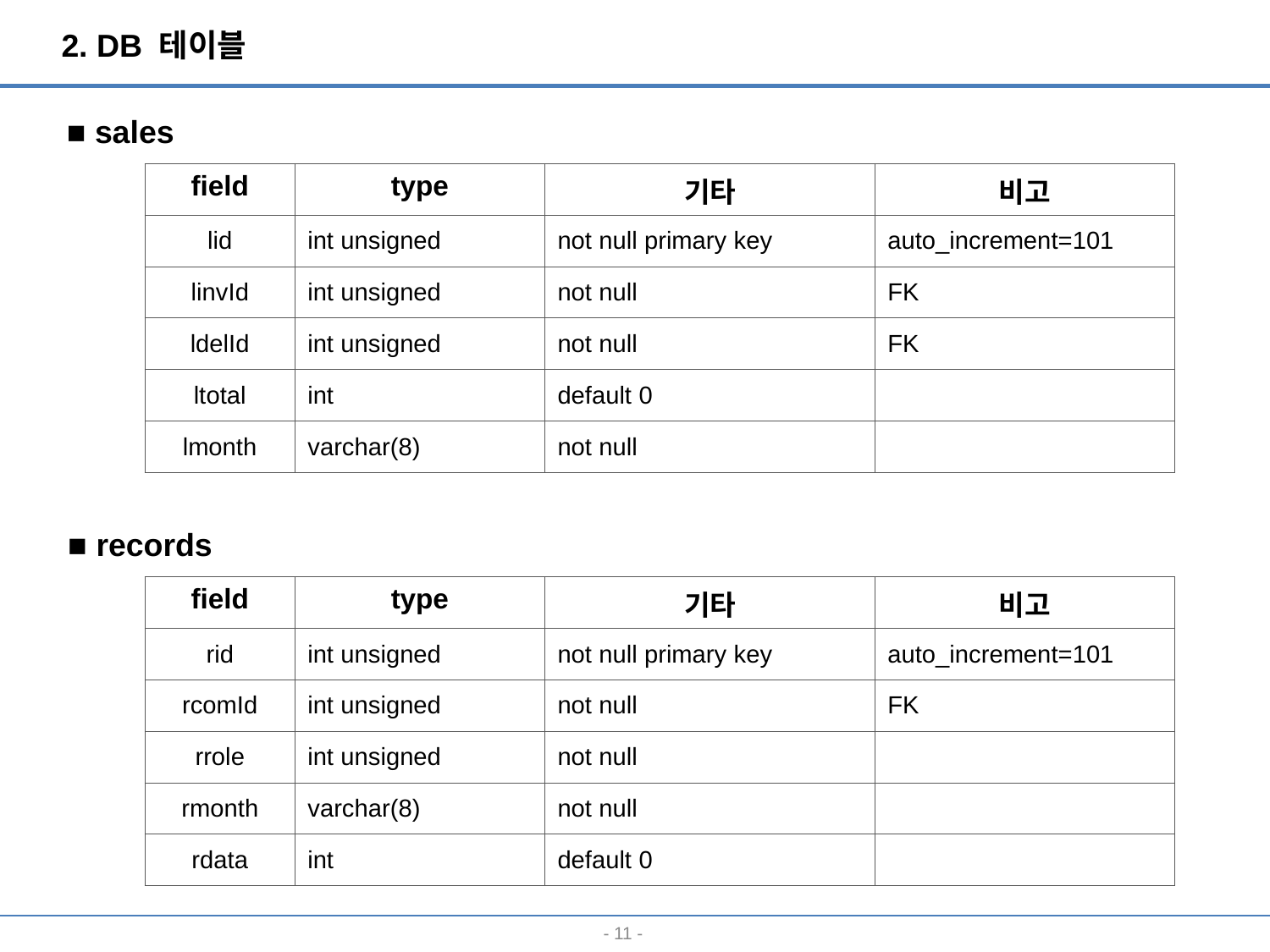

2. DB 테이블
■ sales
| field | type | 기타 | 비고 |
| --- | --- | --- | --- |
| lid | int unsigned | not null primary key | auto\_increment=101 |
| linvId | int unsigned | not null | FK |
| ldelId | int unsigned | not null | FK |
| ltotal | int | default 0 |  |
| lmonth | varchar(8) | not null |  |
■ records
| field | type | 기타 | 비고 |
| --- | --- | --- | --- |
| rid | int unsigned | not null primary key | auto\_increment=101 |
| rcomId | int unsigned | not null | FK |
| rrole | int unsigned | not null |  |
| rmonth | varchar(8) | not null |  |
| rdata | int | default 0 |  |
- 11 -